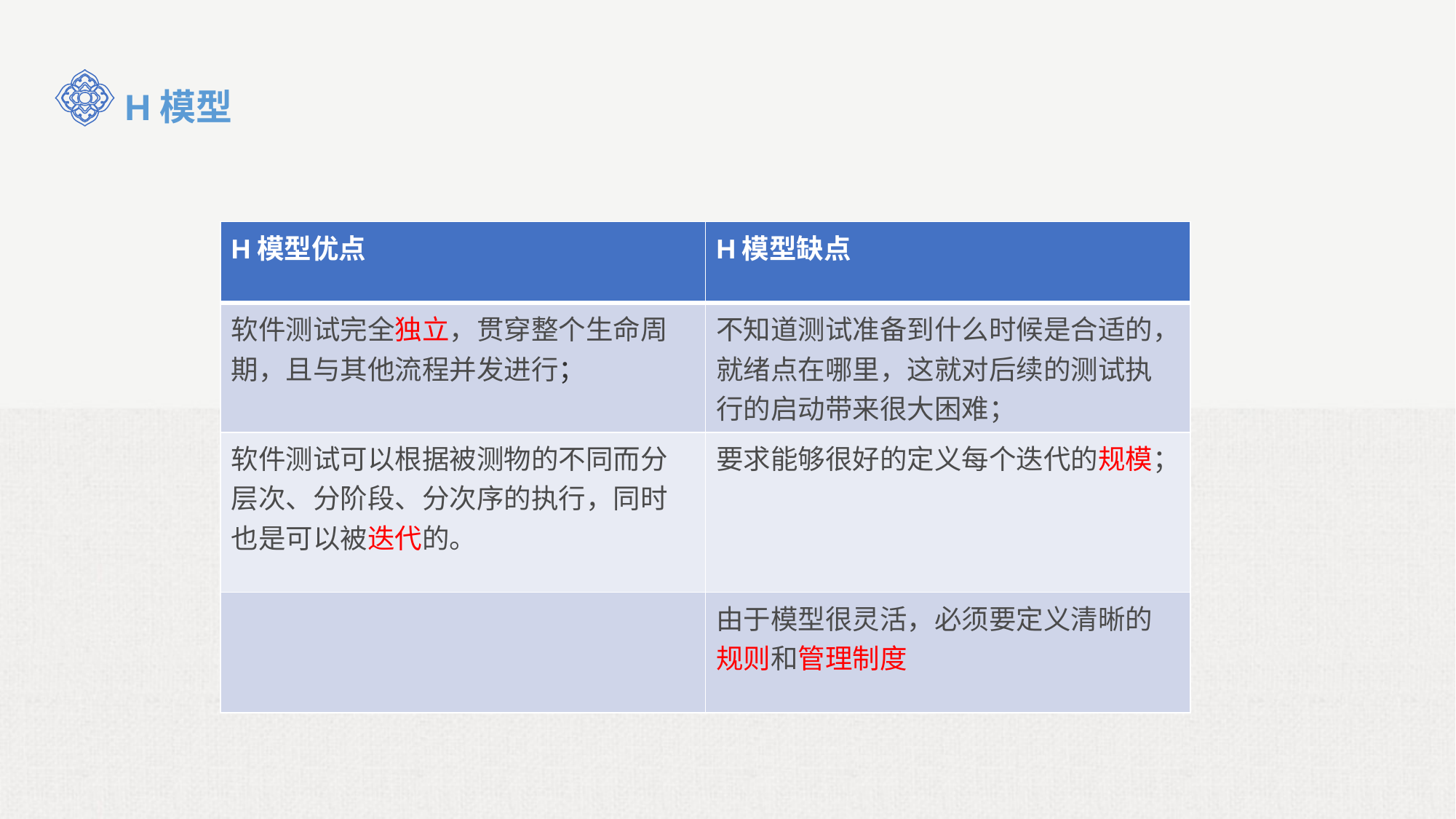

H模型

| H模型优点 | H模型缺点 |
| --- | --- |
| 软件测试完全独立，贯穿整个生命周期，且与其他流程并发进行； | 不知道测试准备到什么时候是合适的，就绪点在哪里，这就对后续的测试执行的启动带来很大困难； |
| 软件测试可以根据被测物的不同而分层次、分阶段、分次序的执行，同时也是可以被迭代的。 | 要求能够很好的定义每个迭代的规模； |
|  | 由于模型很灵活，必须要定义清晰的规则和管理制度 |